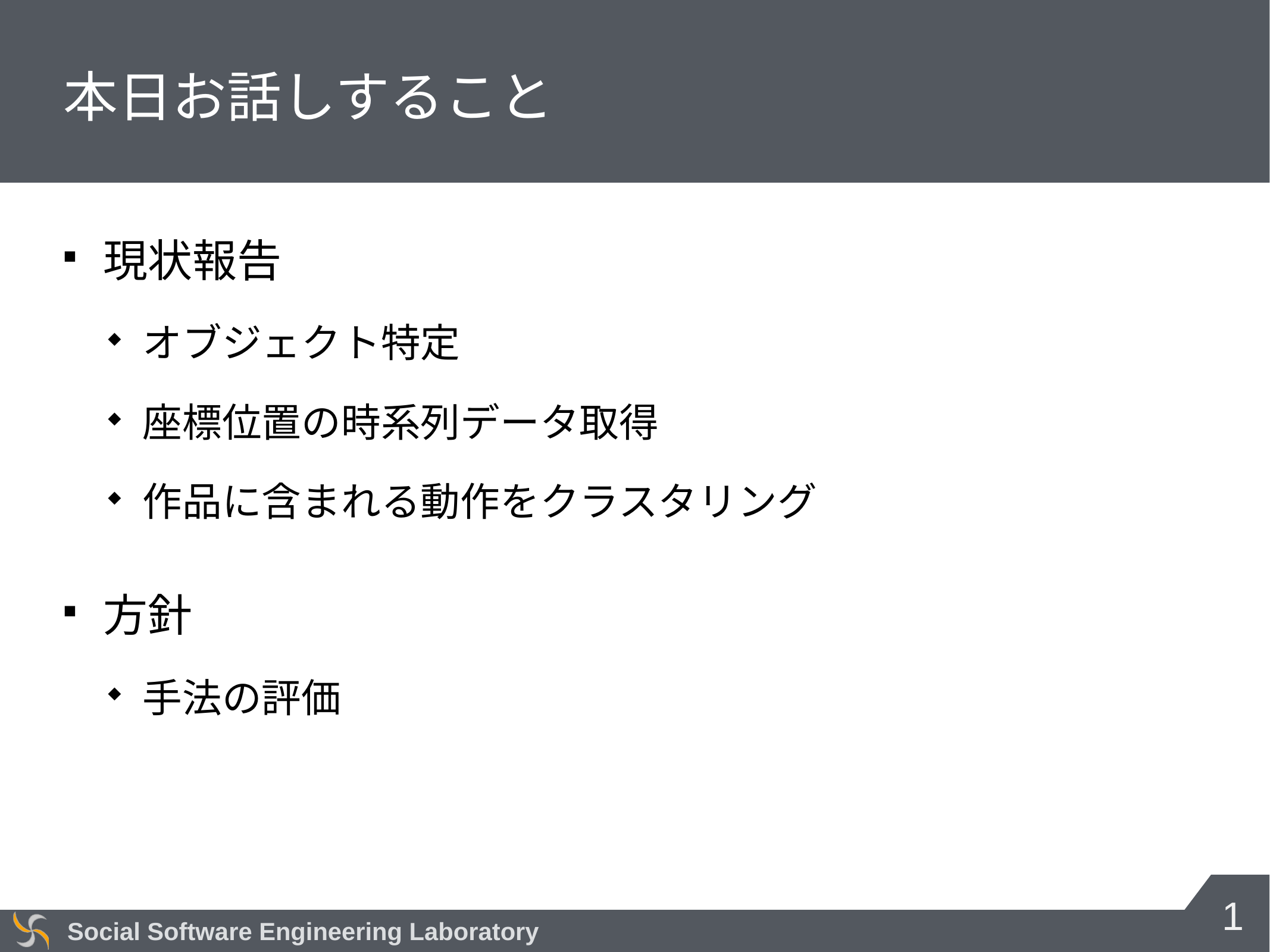

# 本日お話しすること
現状報告
オブジェクト特定
座標位置の時系列データ取得
作品に含まれる動作をクラスタリング
方針
手法の評価
1